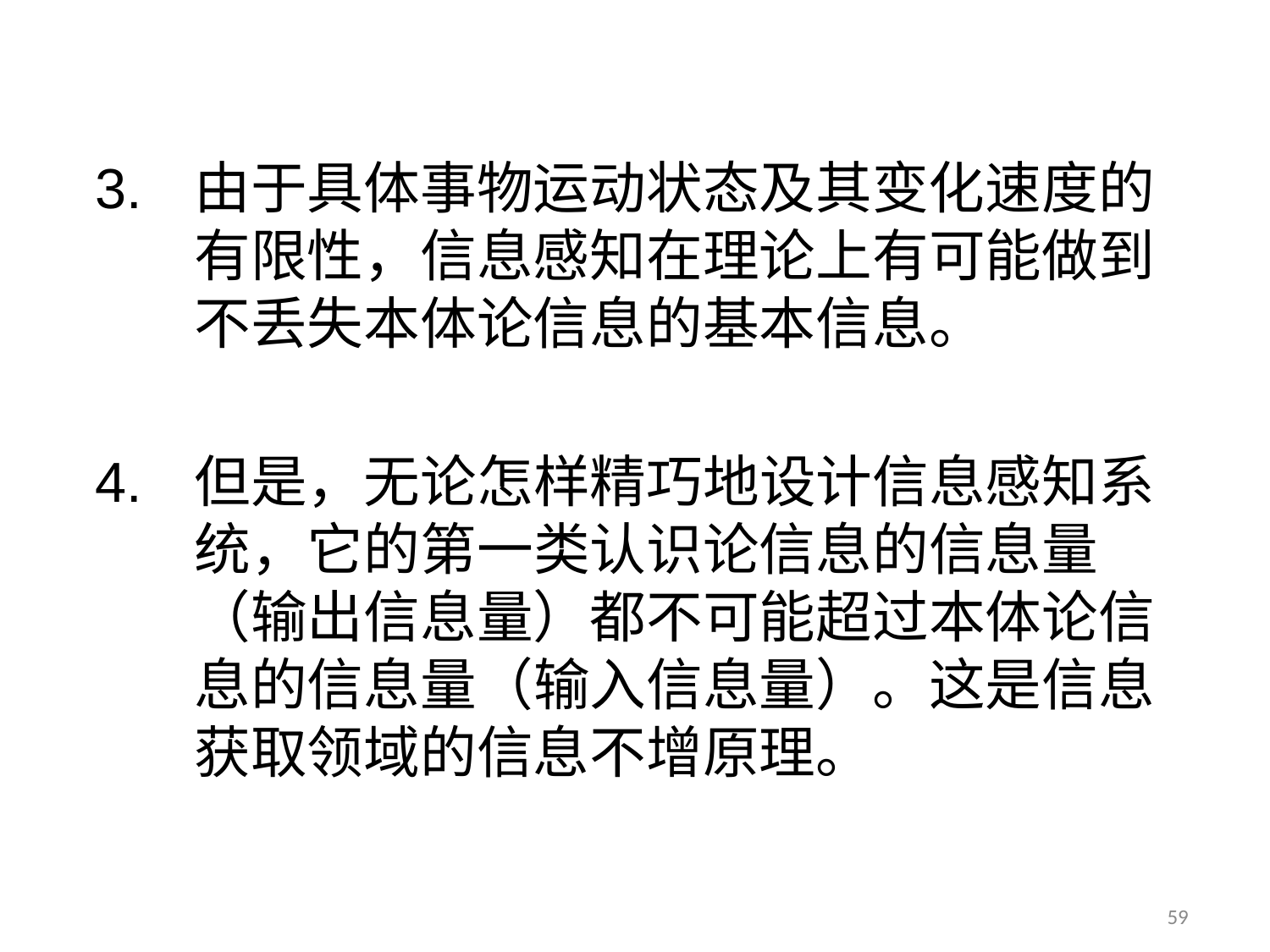

由于具体事物运动状态及其变化速度的有限性，信息感知在理论上有可能做到不丢失本体论信息的基本信息。

但是，无论怎样精巧地设计信息感知系统，它的第一类认识论信息的信息量（输出信息量）都不可能超过本体论信息的信息量（输入信息量）。这是信息获取领域的信息不增原理。

59